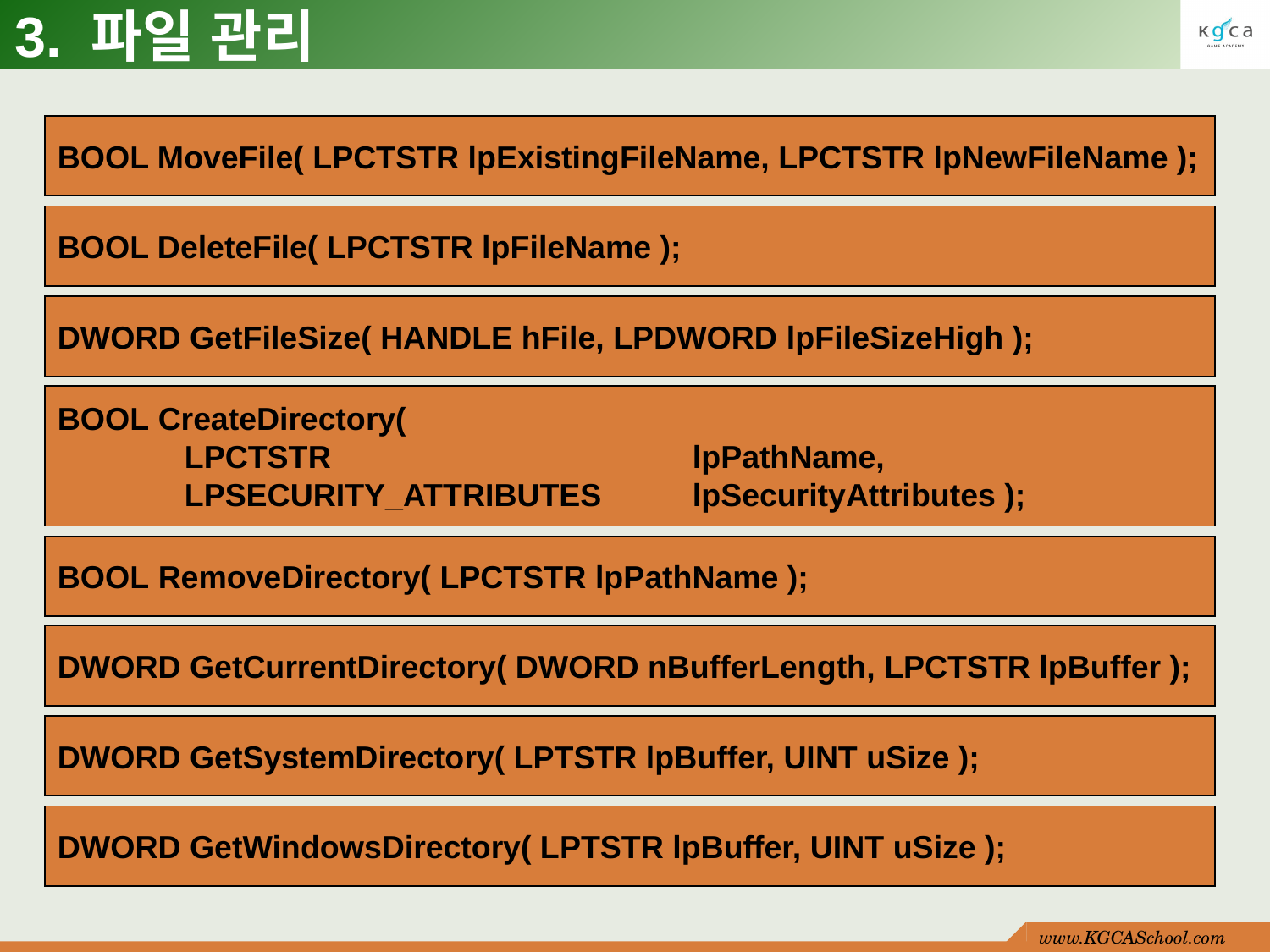

# 3. 파일 관리
BOOL MoveFile( LPCTSTR lpExistingFileName, LPCTSTR lpNewFileName );
BOOL DeleteFile( LPCTSTR lpFileName );
DWORD GetFileSize( HANDLE hFile, LPDWORD lpFileSizeHigh );
BOOL CreateDirectory(
	LPCTSTR 			lpPathName,
	LPSECURITY_ATTRIBUTES 	lpSecurityAttributes );
BOOL RemoveDirectory( LPCTSTR lpPathName );
DWORD GetCurrentDirectory( DWORD nBufferLength, LPCTSTR lpBuffer );
DWORD GetSystemDirectory( LPTSTR lpBuffer, UINT uSize );
DWORD GetWindowsDirectory( LPTSTR lpBuffer, UINT uSize );